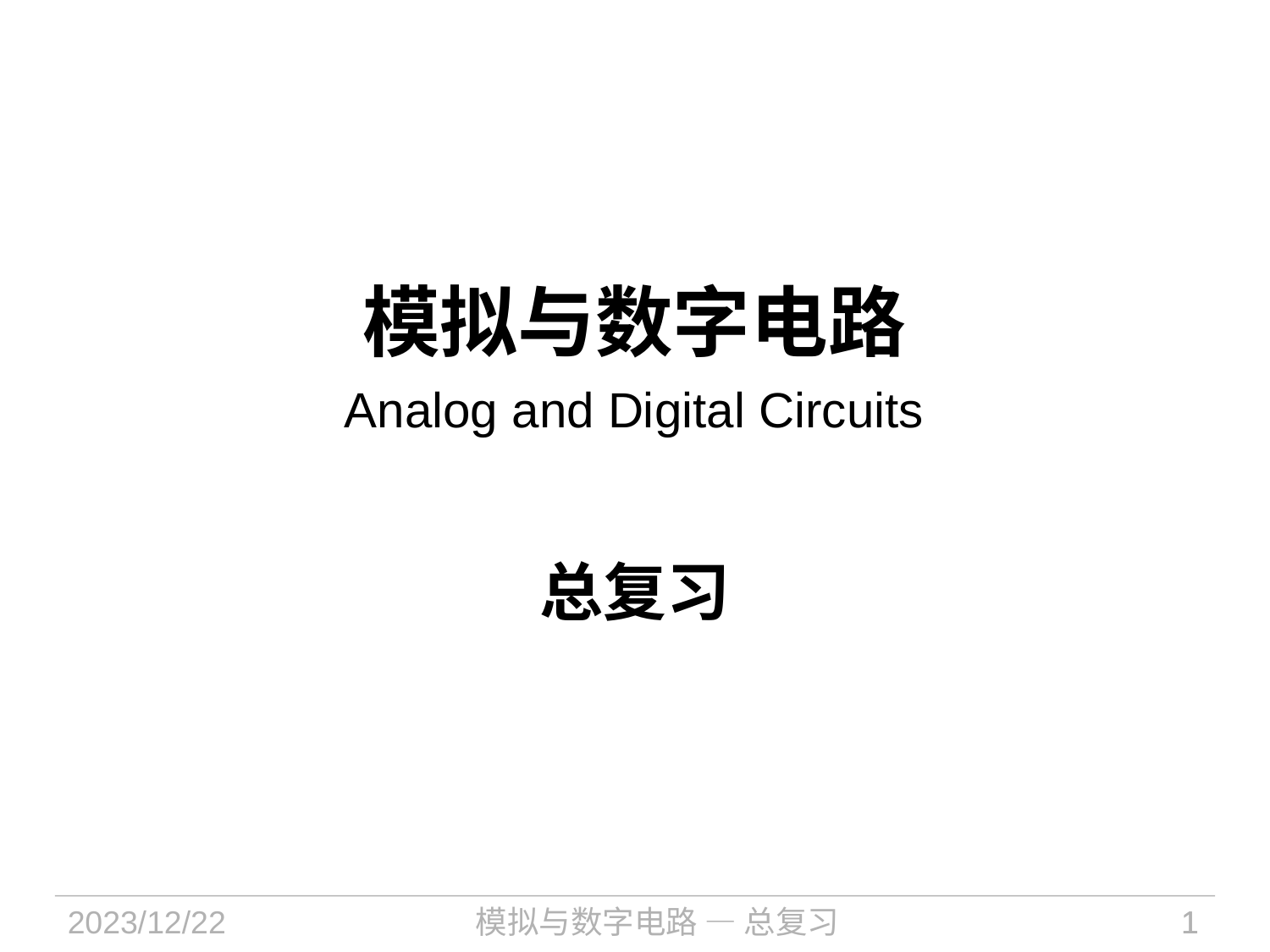

# 模拟与数字电路 Analog and Digital Circuits
总复习
2023/12/22
模拟与数字电路 — 总复习
1
1